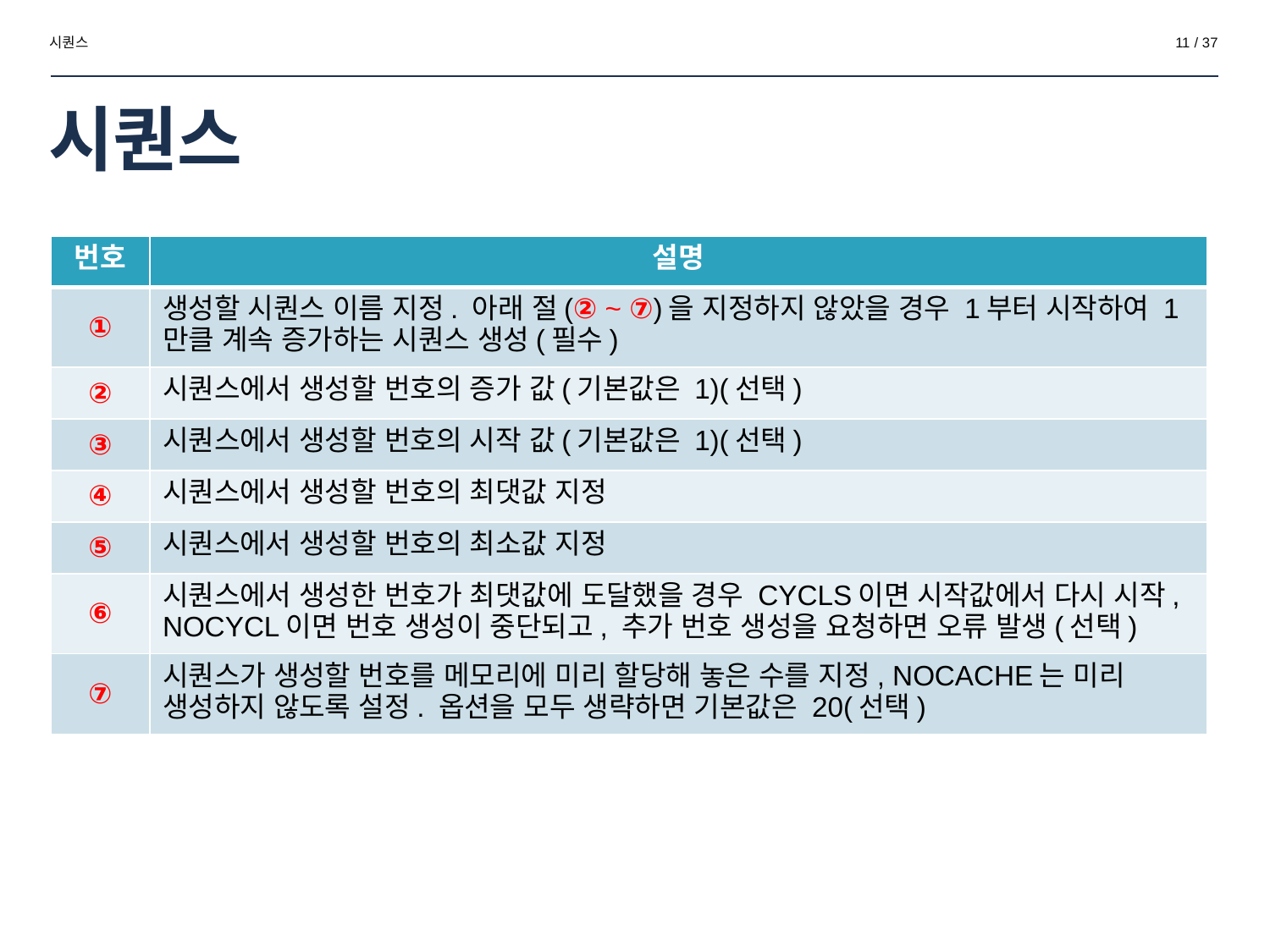

시퀀스
11 / 37
# 시퀀스
| 번호 | 설명 |
| --- | --- |
| ① | 생성할 시퀀스 이름 지정. 아래 절(② ~ ⑦)을 지정하지 않았을 경우 1부터 시작하여 1만클 계속 증가하는 시퀀스 생성(필수) |
| ② | 시퀀스에서 생성할 번호의 증가 값(기본값은 1)(선택) |
| ③ | 시퀀스에서 생성할 번호의 시작 값(기본값은 1)(선택) |
| ④ | 시퀀스에서 생성할 번호의 최댓값 지정 |
| ⑤ | 시퀀스에서 생성할 번호의 최소값 지정 |
| ⑥ | 시퀀스에서 생성한 번호가 최댓값에 도달했을 경우 CYCLS이면 시작값에서 다시 시작, NOCYCL이면 번호 생성이 중단되고, 추가 번호 생성을 요청하면 오류 발생(선택) |
| ⑦ | 시퀀스가 생성할 번호를 메모리에 미리 할당해 놓은 수를 지정, NOCACHE는 미리 생성하지 않도록 설정. 옵션을 모두 생략하면 기본값은 20(선택) |